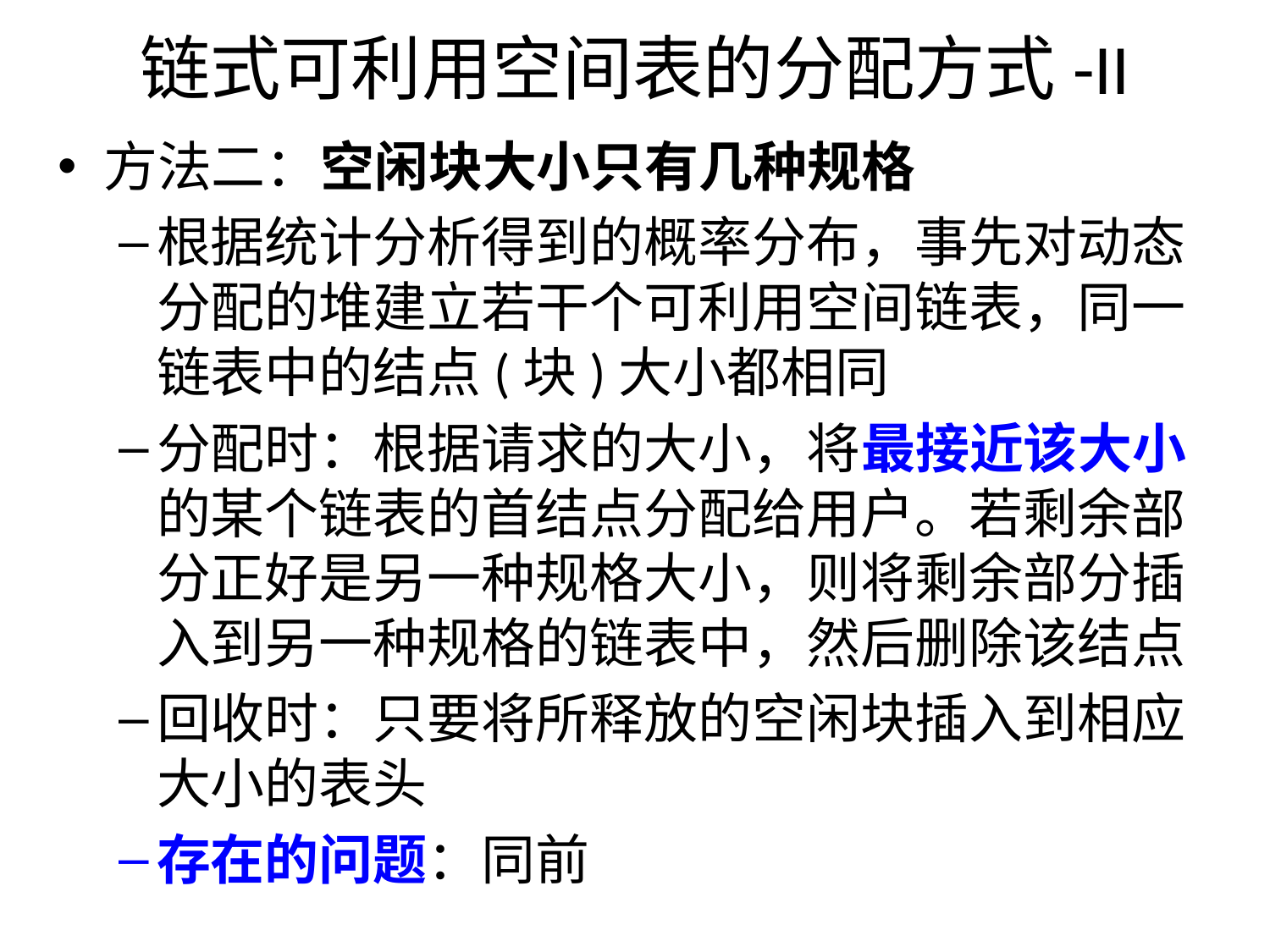

# 链式可利用空间表的分配方式-II
方法二：空闲块大小只有几种规格
根据统计分析得到的概率分布，事先对动态分配的堆建立若干个可利用空间链表，同一链表中的结点(块)大小都相同
分配时：根据请求的大小，将最接近该大小的某个链表的首结点分配给用户。若剩余部分正好是另一种规格大小，则将剩余部分插入到另一种规格的链表中，然后删除该结点
回收时：只要将所释放的空闲块插入到相应大小的表头
存在的问题：同前